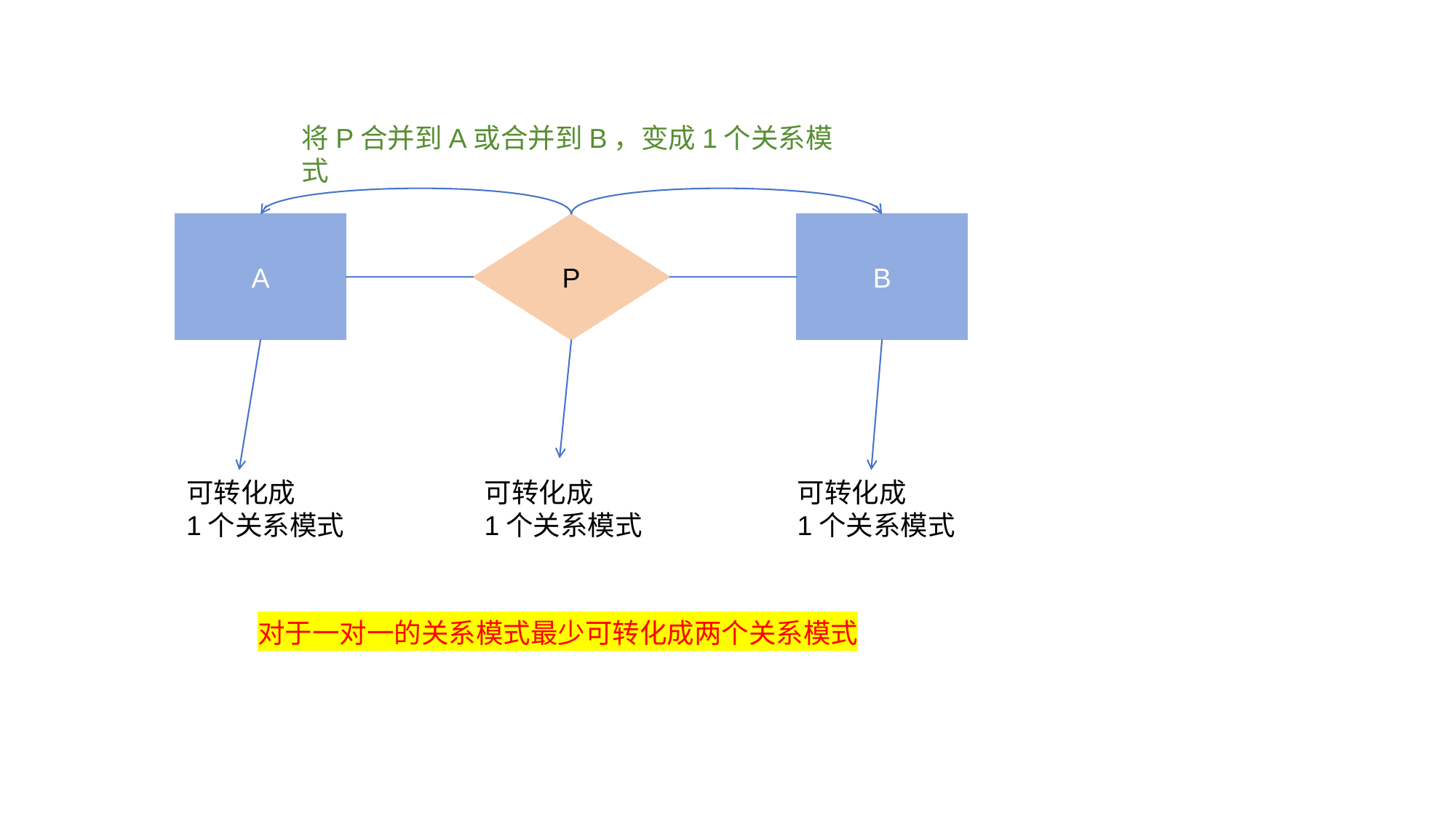

将P合并到A或合并到B，变成1个关系模式
A
P
B
可转化成
1个关系模式
可转化成
1个关系模式
可转化成
1个关系模式
对于一对一的关系模式最少可转化成两个关系模式